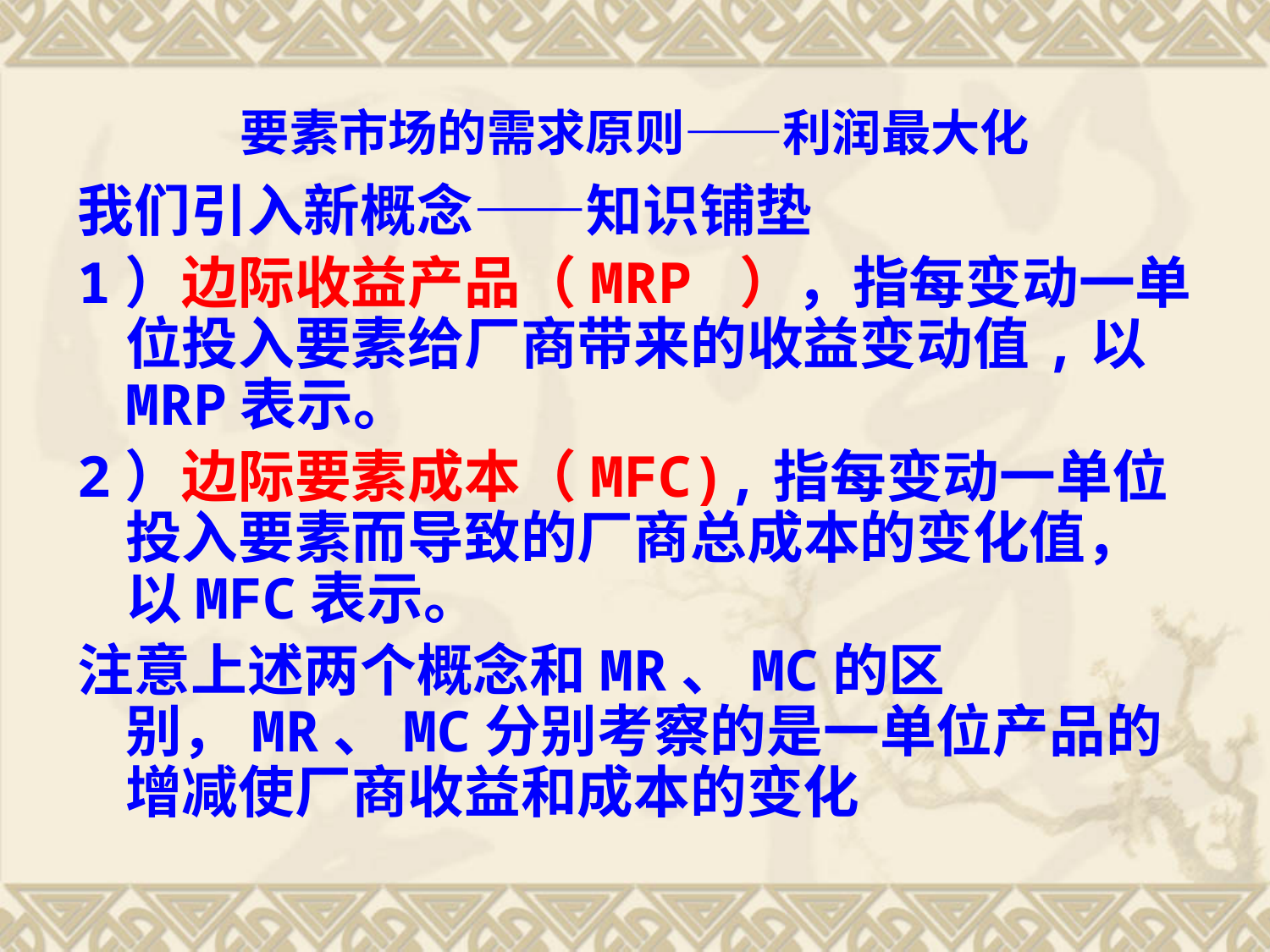

要素市场的需求原则——利润最大化
我们引入新概念——知识铺垫
1）边际收益产品（MRP ），指每变动一单位投入要素给厂商带来的收益变动值,以MRP表示。
2）边际要素成本（MFC),指每变动一单位投入要素而导致的厂商总成本的变化值，以MFC表示。
注意上述两个概念和MR、MC的区别，MR、MC分别考察的是一单位产品的增减使厂商收益和成本的变化